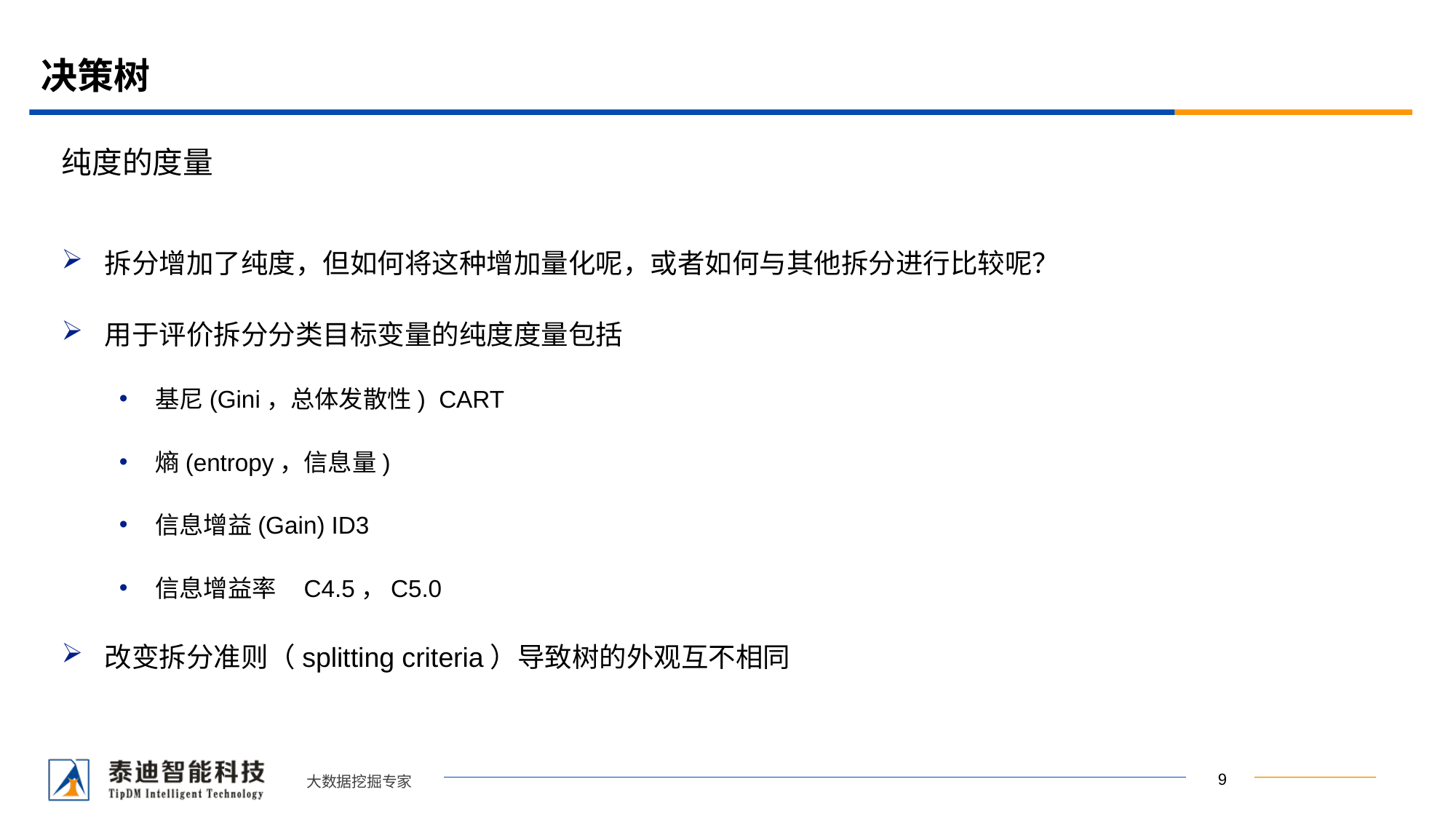

# 决策树
纯度的度量
拆分增加了纯度，但如何将这种增加量化呢，或者如何与其他拆分进行比较呢？
用于评价拆分分类目标变量的纯度度量包括
基尼(Gini，总体发散性)  CART
熵(entropy，信息量)
信息增益(Gain) ID3
信息增益率    C4.5，C5.0
改变拆分准则（splitting criteria）导致树的外观互不相同